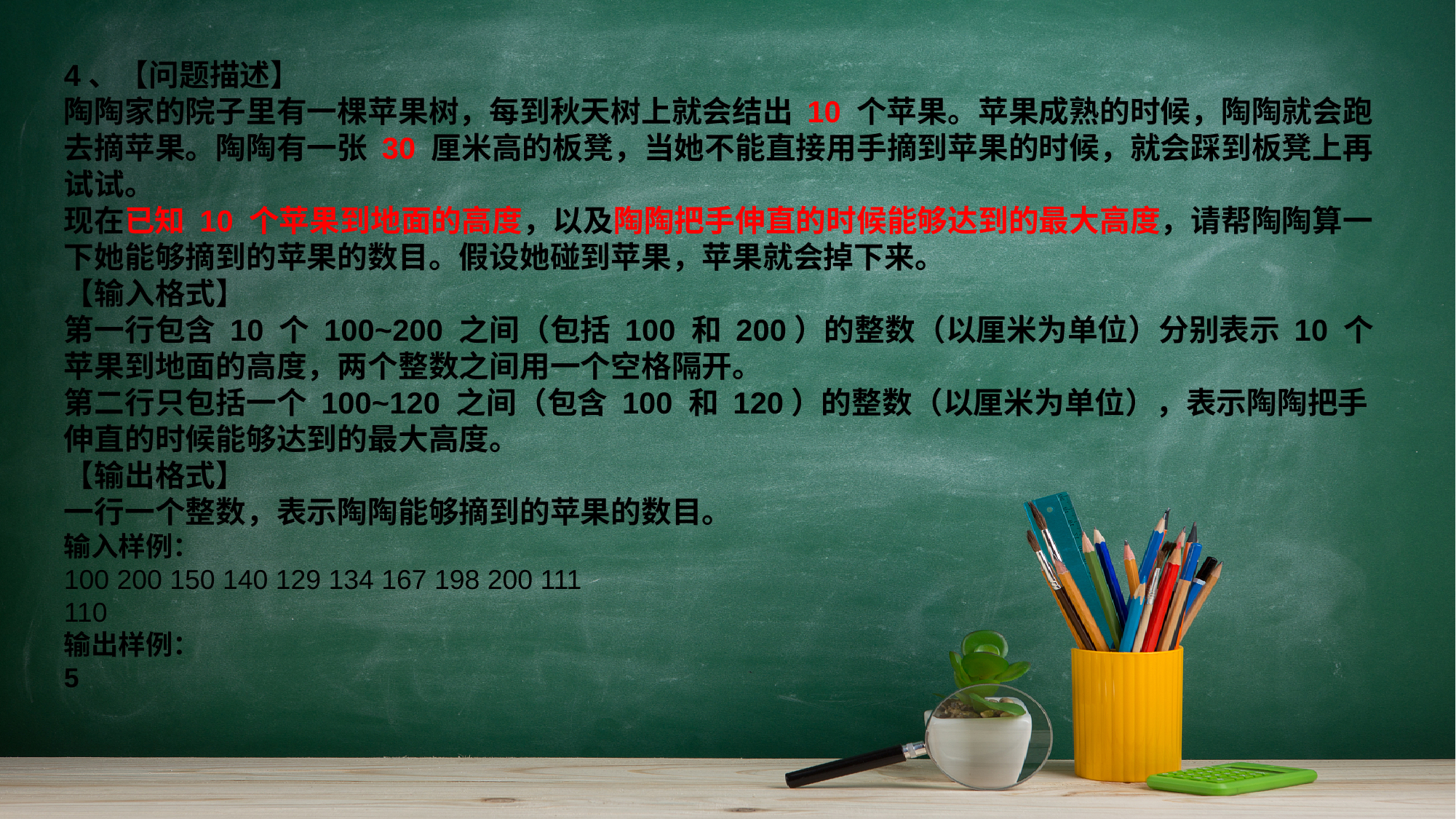

4、【问题描述】
陶陶家的院子里有一棵苹果树，每到秋天树上就会结出 10 个苹果。苹果成熟的时候，陶陶就会跑去摘苹果。陶陶有一张 30 厘米高的板凳，当她不能直接用手摘到苹果的时候，就会踩到板凳上再试试。
现在已知 10 个苹果到地面的高度，以及陶陶把手伸直的时候能够达到的最大高度，请帮陶陶算一下她能够摘到的苹果的数目。假设她碰到苹果，苹果就会掉下来。
【输入格式】
第一行包含 10 个 100~200 之间（包括 100 和 200）的整数（以厘米为单位）分别表示 10 个苹果到地面的高度，两个整数之间用一个空格隔开。
第二行只包括一个 100~120 之间（包含 100 和 120）的整数（以厘米为单位），表示陶陶把手伸直的时候能够达到的最大高度。
【输出格式】
一行一个整数，表示陶陶能够摘到的苹果的数目。
输入样例：
100 200 150 140 129 134 167 198 200 111
110
输出样例：
5